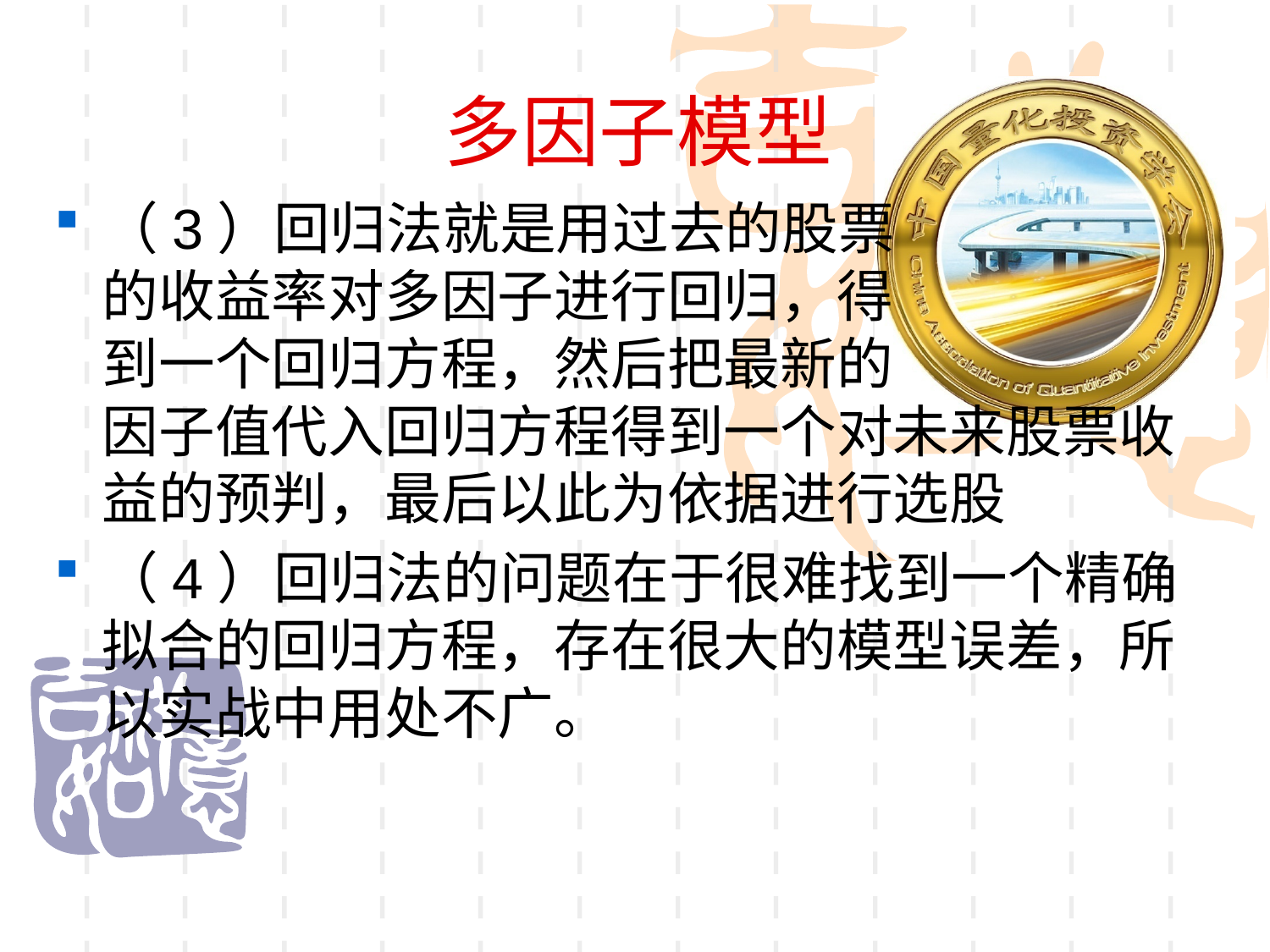

多因子模型
（3）回归法就是用过去的股票
的收益率对多因子进行回归，得
到一个回归方程，然后把最新的
因子值代入回归方程得到一个对未来股票收益的预判，最后以此为依据进行选股
（4）回归法的问题在于很难找到一个精确拟合的回归方程，存在很大的模型误差，所以实战中用处不广。